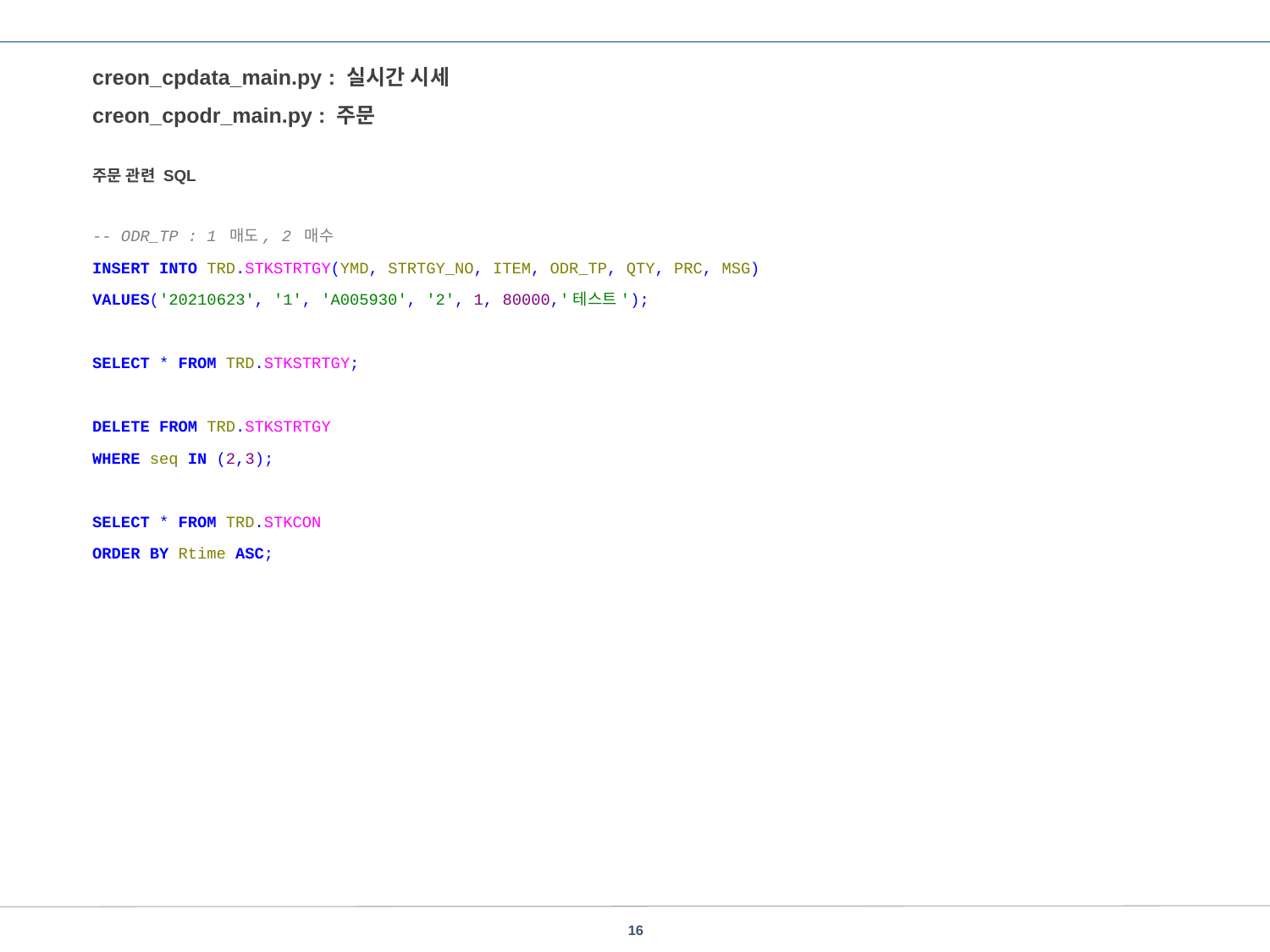

creon_cpdata_main.py : 실시간 시세
creon_cpodr_main.py : 주문

주문 관련 SQL

-- ODR_TP : 1 매도, 2 매수
INSERT INTO TRD.STKSTRTGY(YMD, STRTGY_NO, ITEM, ODR_TP, QTY, PRC, MSG)
VALUES('20210623', '1', 'A005930', '2', 1, 80000,'테스트');

SELECT * FROM TRD.STKSTRTGY;

DELETE FROM TRD.STKSTRTGY
WHERE seq IN (2,3);

SELECT * FROM TRD.STKCON
ORDER BY Rtime ASC;